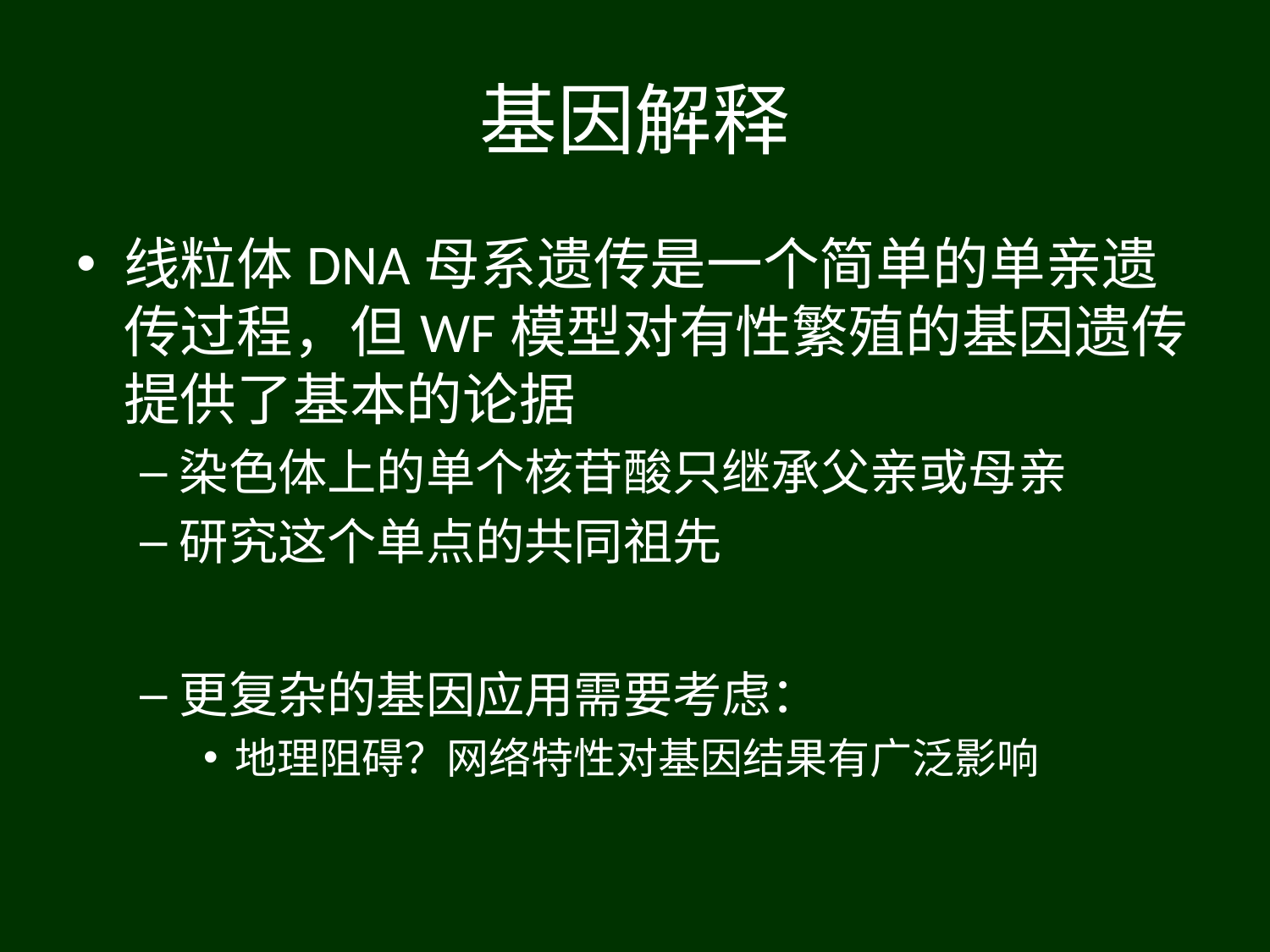

# 基因解释
线粒体DNA母系遗传是一个简单的单亲遗传过程，但WF模型对有性繁殖的基因遗传提供了基本的论据
染色体上的单个核苷酸只继承父亲或母亲
研究这个单点的共同祖先

更复杂的基因应用需要考虑：
地理阻碍？网络特性对基因结果有广泛影响